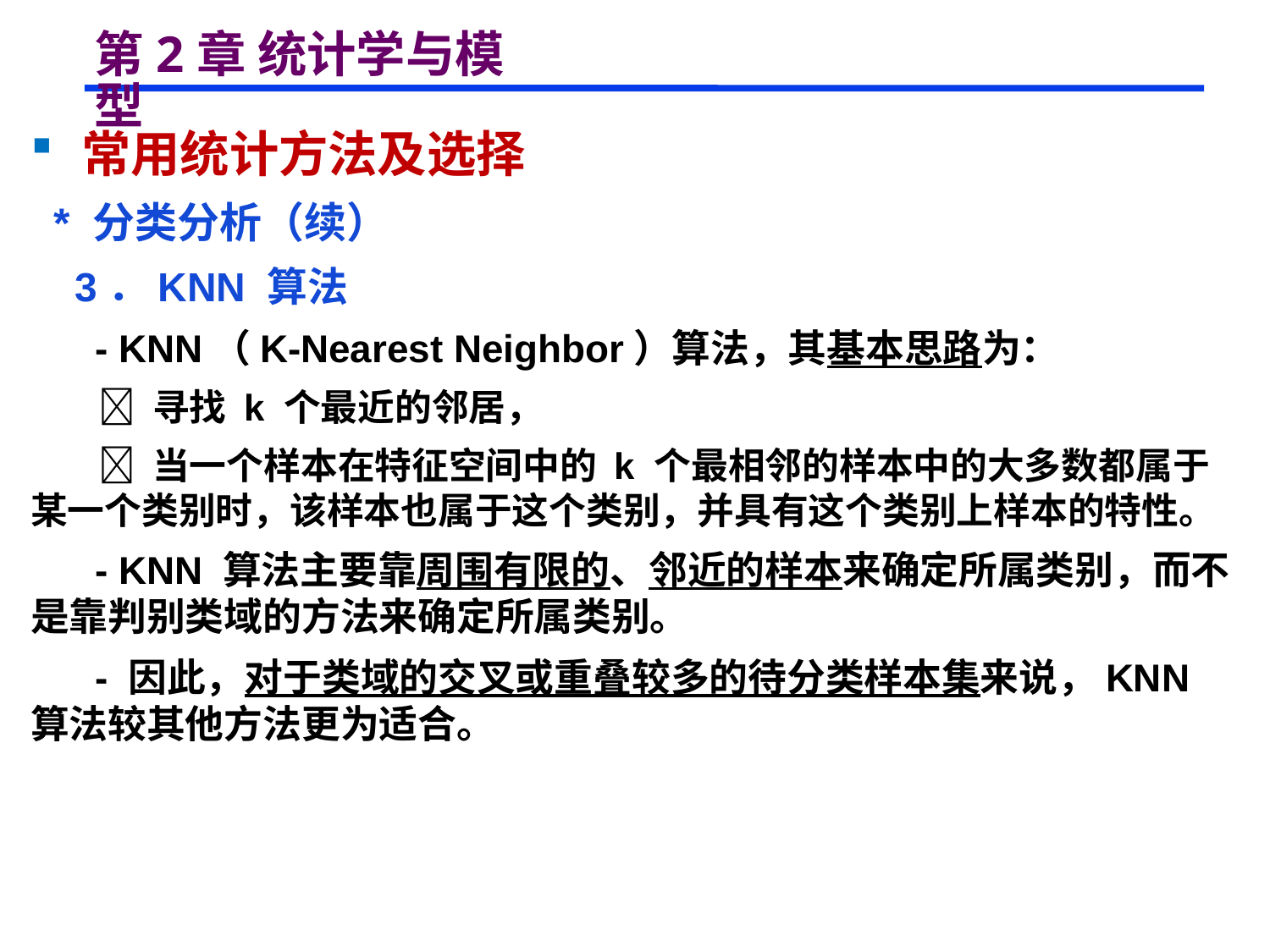

# 第2章 统计学与模型
 常用统计方法及选择
  * 分类分析（续）
    3．KNN 算法
      - KNN（K-Nearest Neighbor）算法，其基本思路为：
        • 寻找 k 个最近的邻居，
        • 当一个样本在特征空间中的 k 个最相邻的样本中的大多数都属于某一个类别时，该样本也属于这个类别，并具有这个类别上样本的特性。
      - KNN 算法主要靠周围有限的、邻近的样本来确定所属类别，而不是靠判别类域的方法来确定所属类别。
      - 因此，对于类域的交叉或重叠较多的待分类样本集来说，KNN 算法较其他方法更为适合。